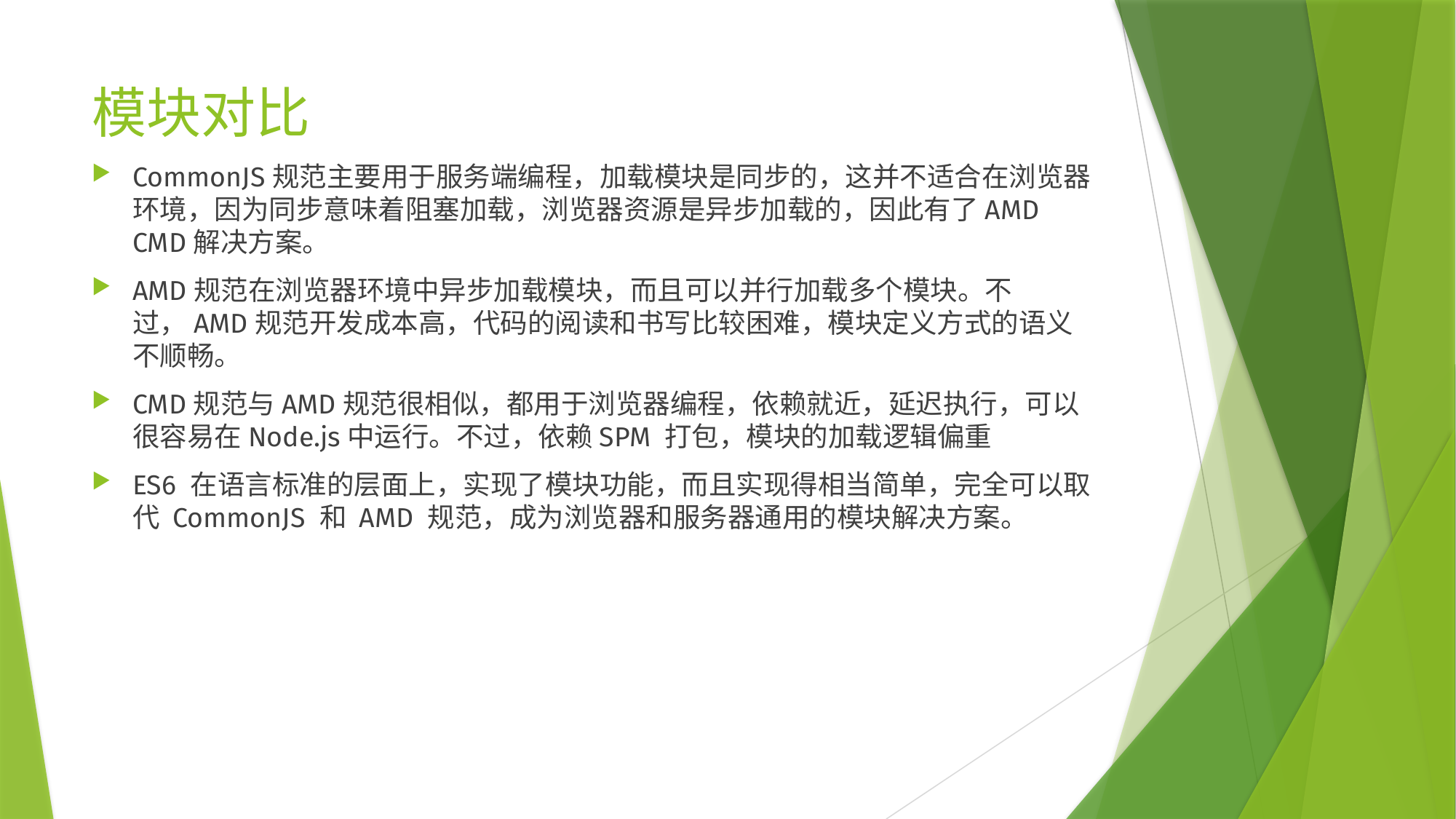

# 模块对比
CommonJS规范主要用于服务端编程，加载模块是同步的，这并不适合在浏览器环境，因为同步意味着阻塞加载，浏览器资源是异步加载的，因此有了AMD CMD解决方案。
AMD规范在浏览器环境中异步加载模块，而且可以并行加载多个模块。不过，AMD规范开发成本高，代码的阅读和书写比较困难，模块定义方式的语义不顺畅。
CMD规范与AMD规范很相似，都用于浏览器编程，依赖就近，延迟执行，可以很容易在Node.js中运行。不过，依赖SPM 打包，模块的加载逻辑偏重
ES6 在语言标准的层面上，实现了模块功能，而且实现得相当简单，完全可以取代 CommonJS 和 AMD 规范，成为浏览器和服务器通用的模块解决方案。